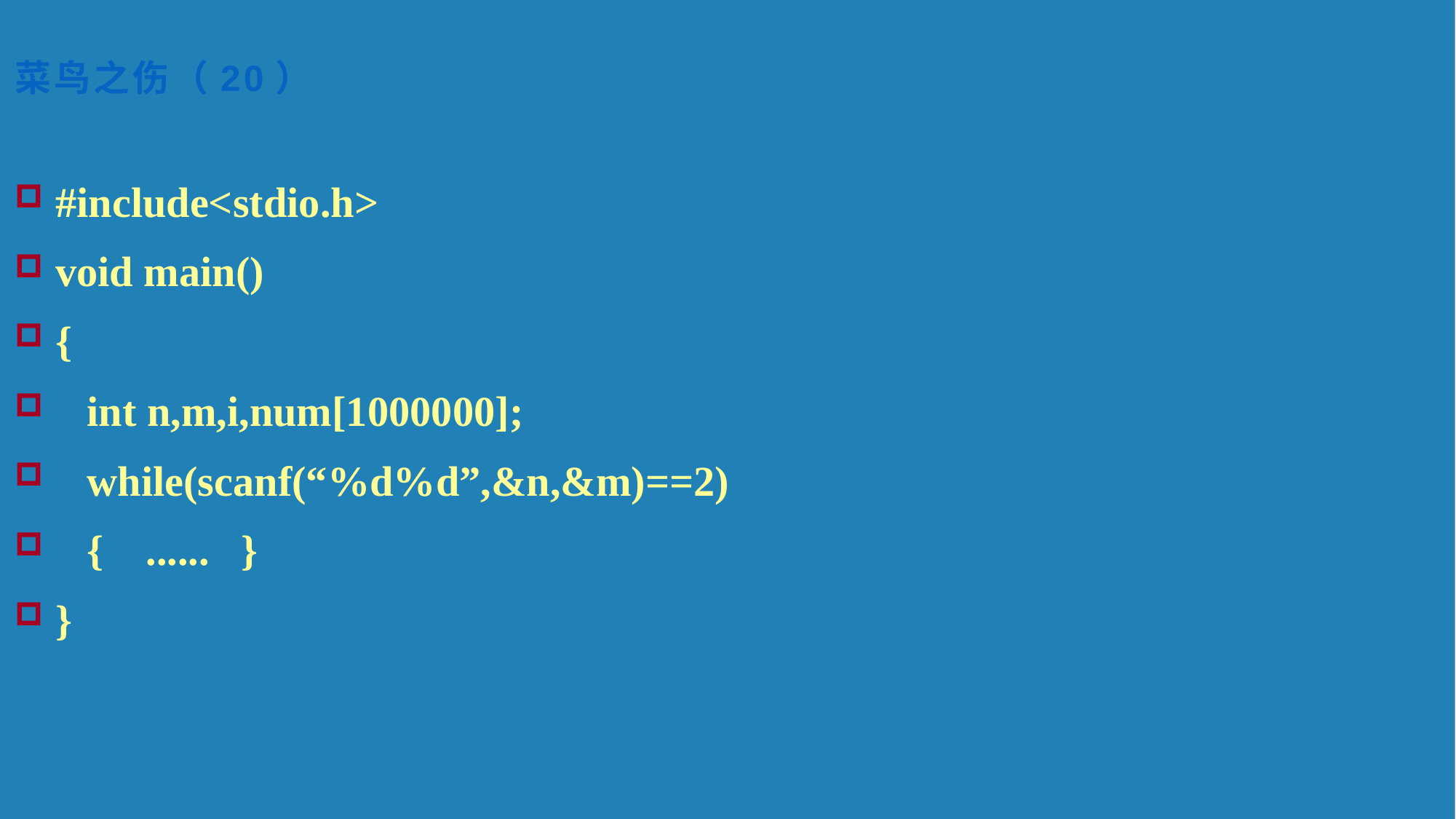

菜鸟之伤（20）
#include<stdio.h>
void main()
{
   int n,m,i,num[1000000];
   while(scanf(“%d%d”,&n,&m)==2)
   {    ......   }
}

131